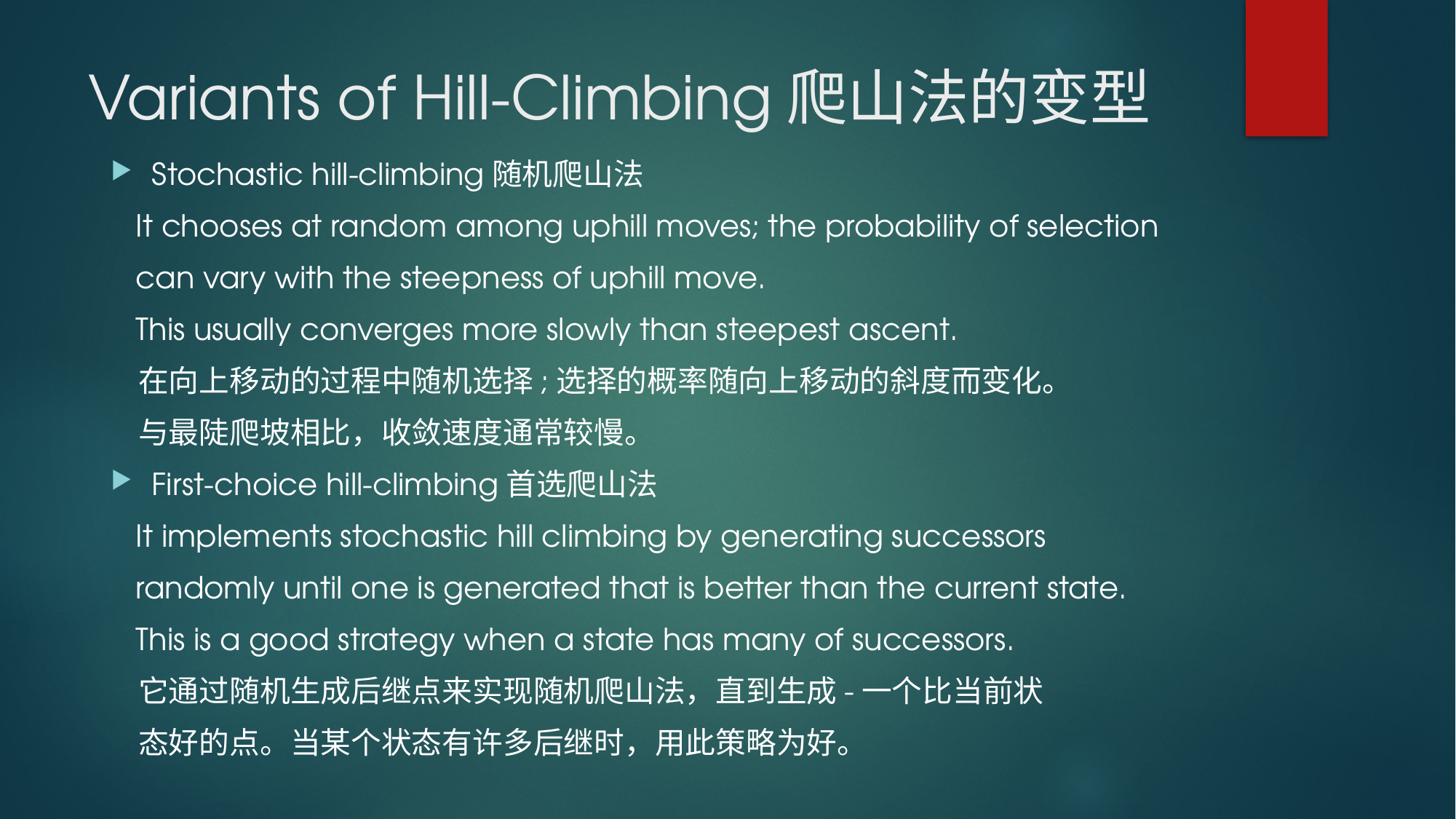

# Variants of Hill-Climbing爬山法的变型
Stochastic hill-climbing随机爬山法
   It chooses at random among uphill moves; the probability of selection
   can vary with the steepness of uphill move.
   This usually converges more slowly than steepest ascent.
   在向上移动的过程中随机选择;选择的概率随向上移动的斜度而变化。
   与最陡爬坡相比，收敛速度通常较慢。
First-choice hill-climbing首选爬山法
   It implements stochastic hill climbing by generating successors
   randomly until one is generated that is better than the current state.
   This is a good strategy when a state has many of successors.
   它通过随机生成后继点来实现随机爬山法，直到生成-一个比当前状
   态好的点。当某个状态有许多后继时，用此策略为好。